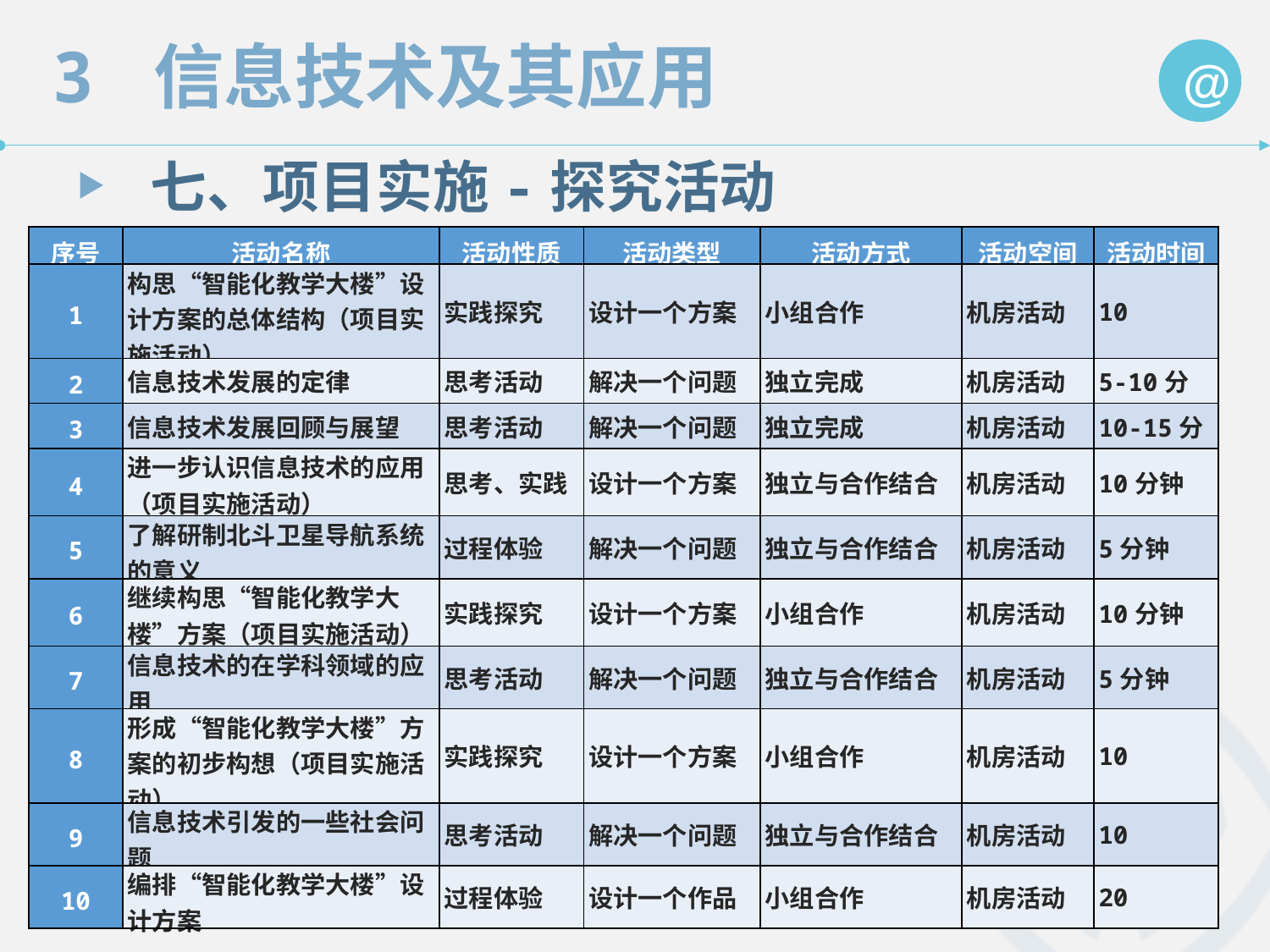

七、项目实施-探究活动

| 序号 | 活动名称 | 活动性质 | 活动类型 | 活动方式 | 活动空间 | 活动时间 |
| --- | --- | --- | --- | --- | --- | --- |
| 1 | 构思“智能化教学大楼”设计方案的总体结构（项目实施活动） | 实践探究 | 设计一个方案 | 小组合作 | 机房活动 | 10 |
| 2 | 信息技术发展的定律 | 思考活动 | 解决一个问题 | 独立完成 | 机房活动 | 5-10分 |
| 3 | 信息技术发展回顾与展望 | 思考活动 | 解决一个问题 | 独立完成 | 机房活动 | 10-15分 |
| 4 | 进一步认识信息技术的应用（项目实施活动） | 思考、实践 | 设计一个方案 | 独立与合作结合 | 机房活动 | 10分钟 |
| 5 | 了解研制北斗卫星导航系统的意义 | 过程体验 | 解决一个问题 | 独立与合作结合 | 机房活动 | 5分钟 |
| 6 | 继续构思“智能化教学大楼”方案（项目实施活动） | 实践探究 | 设计一个方案 | 小组合作 | 机房活动 | 10分钟 |
| 7 | 信息技术的在学科领域的应用 | 思考活动 | 解决一个问题 | 独立与合作结合 | 机房活动 | 5分钟 |
| 8 | 形成“智能化教学大楼”方案的初步构想（项目实施活动） | 实践探究 | 设计一个方案 | 小组合作 | 机房活动 | 10 |
| 9 | 信息技术引发的一些社会问题 | 思考活动 | 解决一个问题 | 独立与合作结合 | 机房活动 | 10 |
| 10 | 编排“智能化教学大楼”设计方案 | 过程体验 | 设计一个作品 | 小组合作 | 机房活动 | 20 |